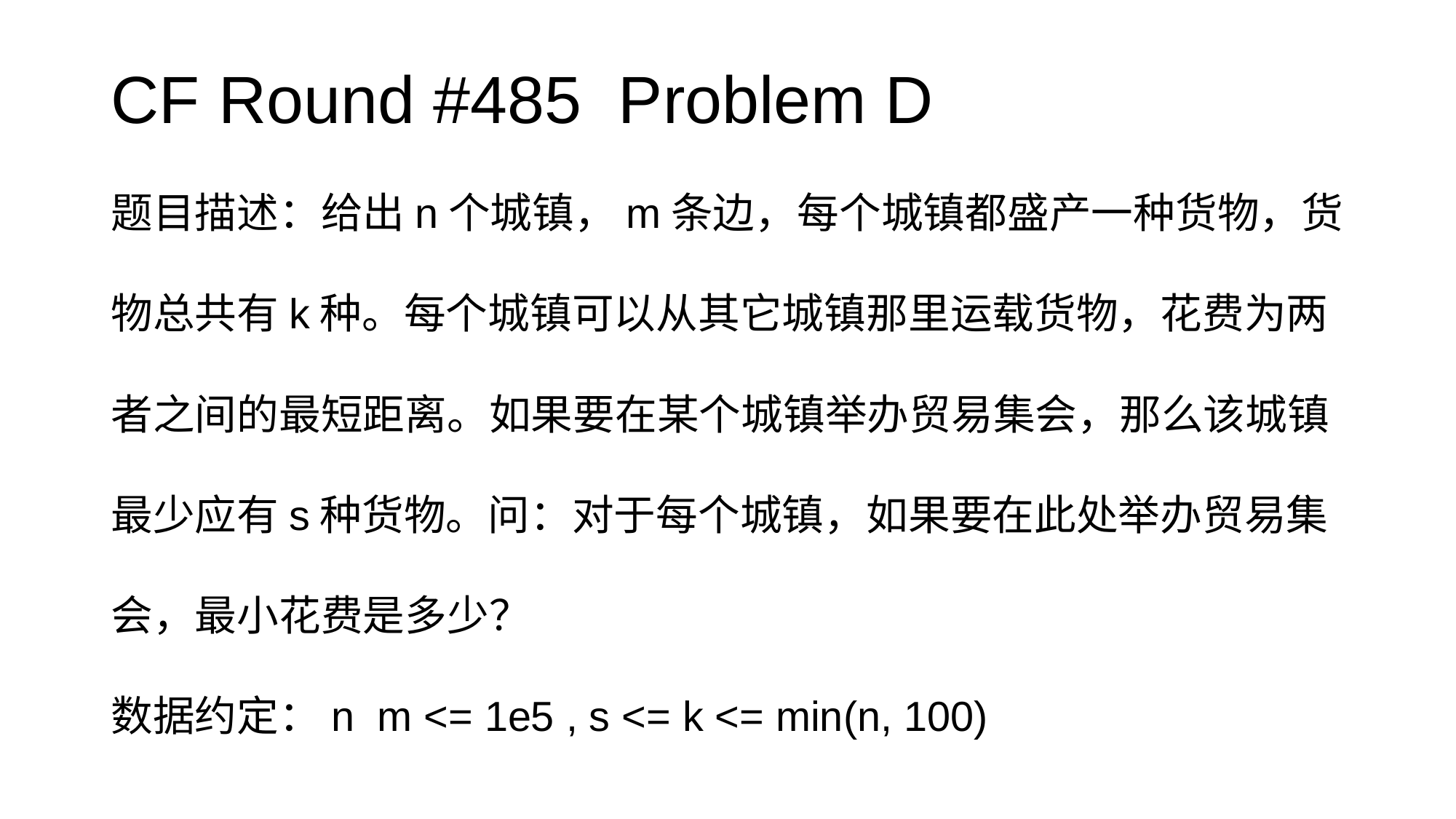

# CF Round #485  Problem D
题目描述：给出n个城镇，m条边，每个城镇都盛产一种货物，货

物总共有k种。每个城镇可以从其它城镇那里运载货物，花费为两

者之间的最短距离。如果要在某个城镇举办贸易集会，那么该城镇

最少应有s种货物。问：对于每个城镇，如果要在此处举办贸易集

会，最小花费是多少？

数据约定：n  m <= 1e5 , s <= k <= min(n, 100)